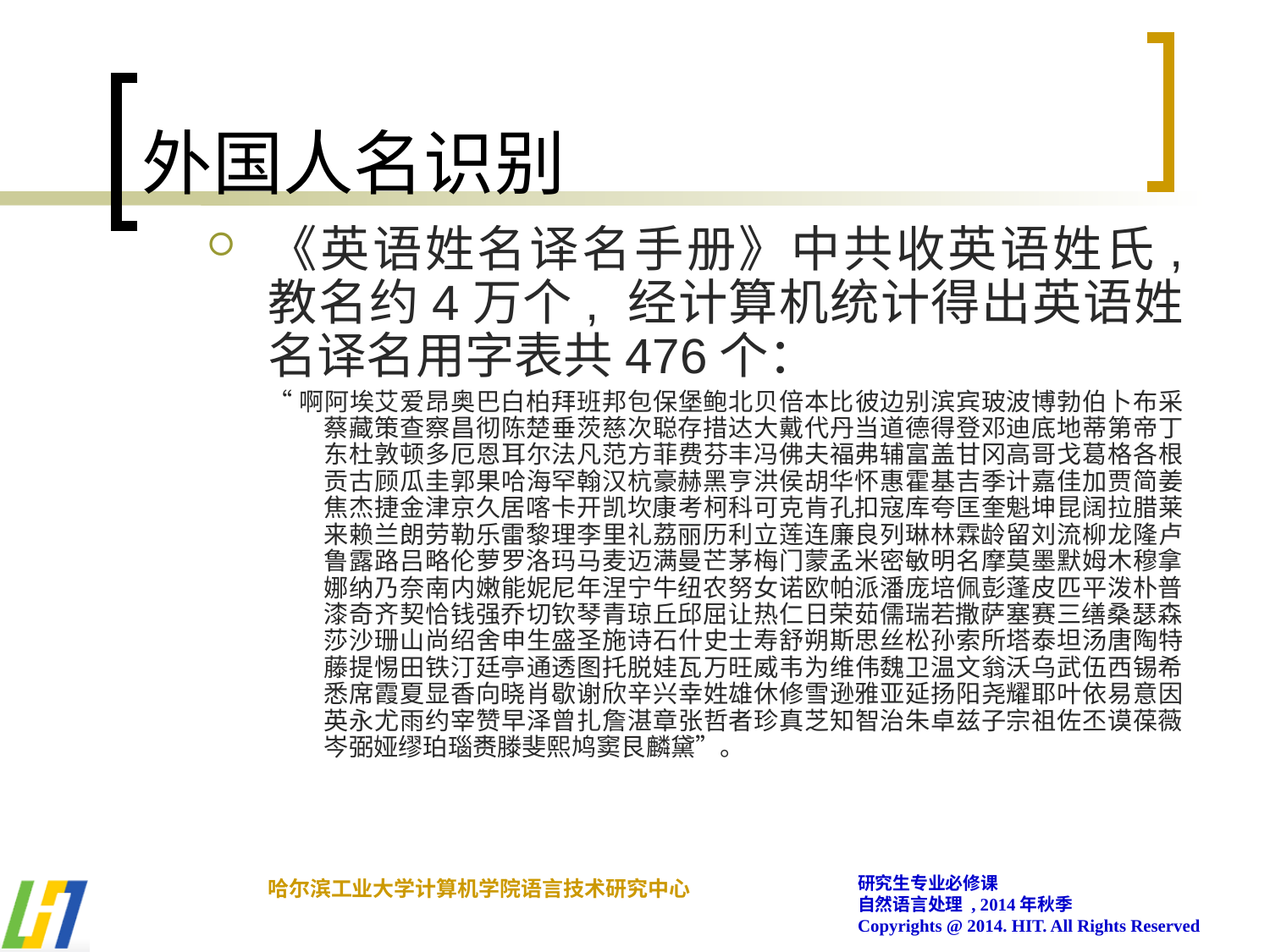

# 外国人名识别
《英语姓名译名手册》中共收英语姓氏, 教名约4万个, 经计算机统计得出英语姓名译名用字表共476个：
“啊阿埃艾爱昂奥巴白柏拜班邦包保堡鲍北贝倍本比彼边别滨宾玻波博勃伯卜布采蔡藏策查察昌彻陈楚垂茨慈次聪存措达大戴代丹当道德得登邓迪底地蒂第帝丁东杜敦顿多厄恩耳尔法凡范方菲费芬丰冯佛夫福弗辅富盖甘冈高哥戈葛格各根贡古顾瓜圭郭果哈海罕翰汉杭豪赫黑亨洪侯胡华怀惠霍基吉季计嘉佳加贾简姜焦杰捷金津京久居喀卡开凯坎康考柯科可克肯孔扣寇库夸匡奎魁坤昆阔拉腊莱来赖兰朗劳勒乐雷黎理李里礼荔丽历利立莲连廉良列琳林霖龄留刘流柳龙隆卢鲁露路吕略伦萝罗洛玛马麦迈满曼芒茅梅门蒙孟米密敏明名摩莫墨默姆木穆拿娜纳乃奈南内嫩能妮尼年涅宁牛纽农努女诺欧帕派潘庞培佩彭蓬皮匹平泼朴普漆奇齐契恰钱强乔切钦琴青琼丘邱屈让热仁日荣茹儒瑞若撒萨塞赛三缮桑瑟森莎沙珊山尚绍舍申生盛圣施诗石什史士寿舒朔斯思丝松孙索所塔泰坦汤唐陶特藤提惕田铁汀廷亭通透图托脱娃瓦万旺威韦为维伟魏卫温文翁沃乌武伍西锡希悉席霞夏显香向晓肖歇谢欣辛兴幸姓雄休修雪逊雅亚延扬阳尧耀耶叶依易意因英永尤雨约宰赞早泽曾扎詹湛章张哲者珍真芝知智治朱卓兹子宗祖佐丕谟葆薇岑弼娅缪珀瑙赉滕斐熙鸠窦艮麟黛”。

研究生专业必修课
自然语言处理 , 2014年秋季
Copyrights @ 2014. HIT. All Rights Reserved
哈尔滨工业大学计算机学院语言技术研究中心